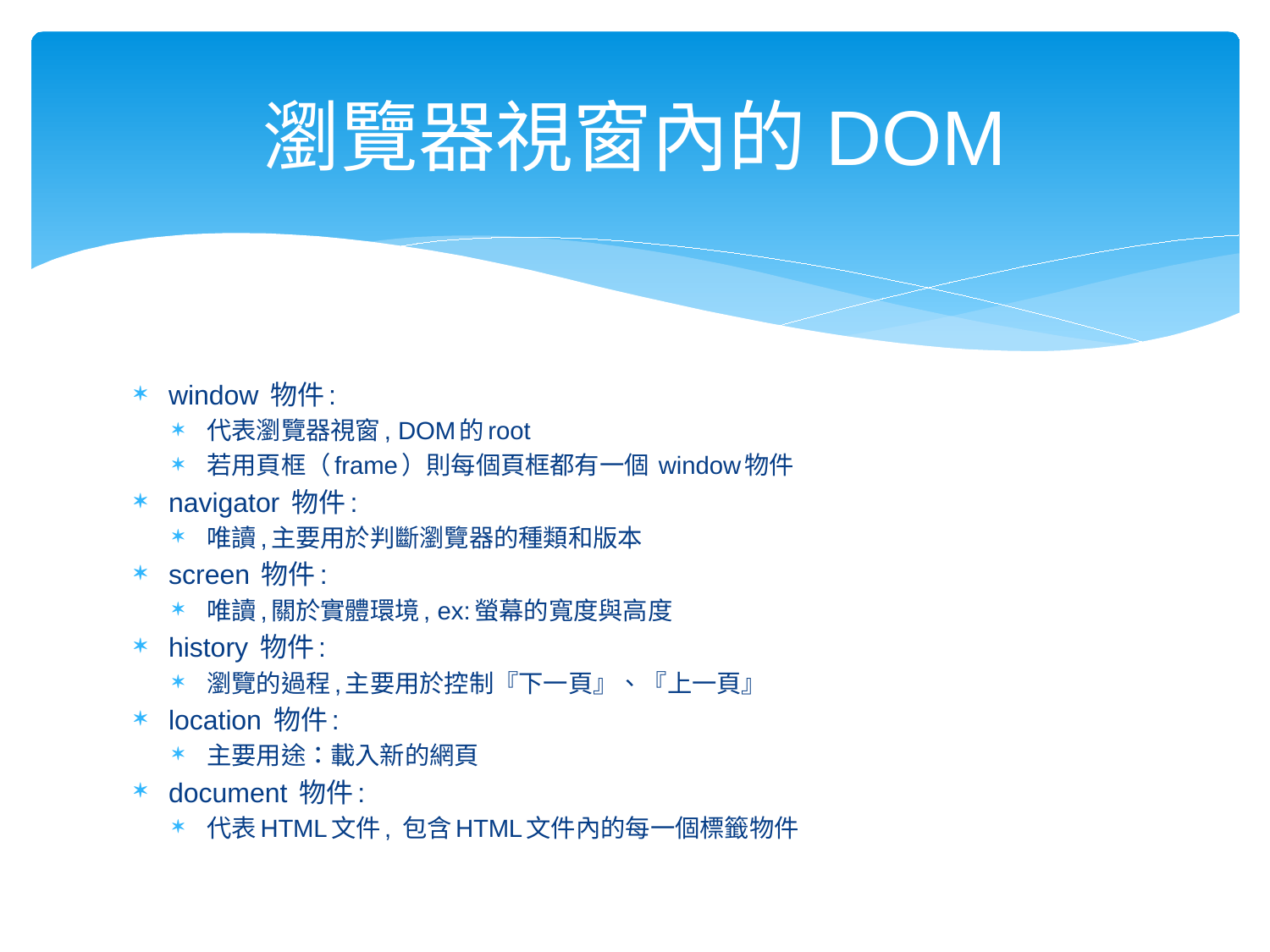

# 瀏覽器視窗內的DOM
window 物件:
代表瀏覽器視窗, DOM的root
若用頁框（frame）則每個頁框都有一個 window物件
navigator 物件:
唯讀,主要用於判斷瀏覽器的種類和版本
screen 物件:
唯讀,關於實體環境, ex:螢幕的寬度與高度
history 物件:
瀏覽的過程,主要用於控制『下一頁』、『上一頁』
location 物件:
主要用途：載入新的網頁
document 物件:
代表HTML文件, 包含HTML文件內的每一個標籤物件

16